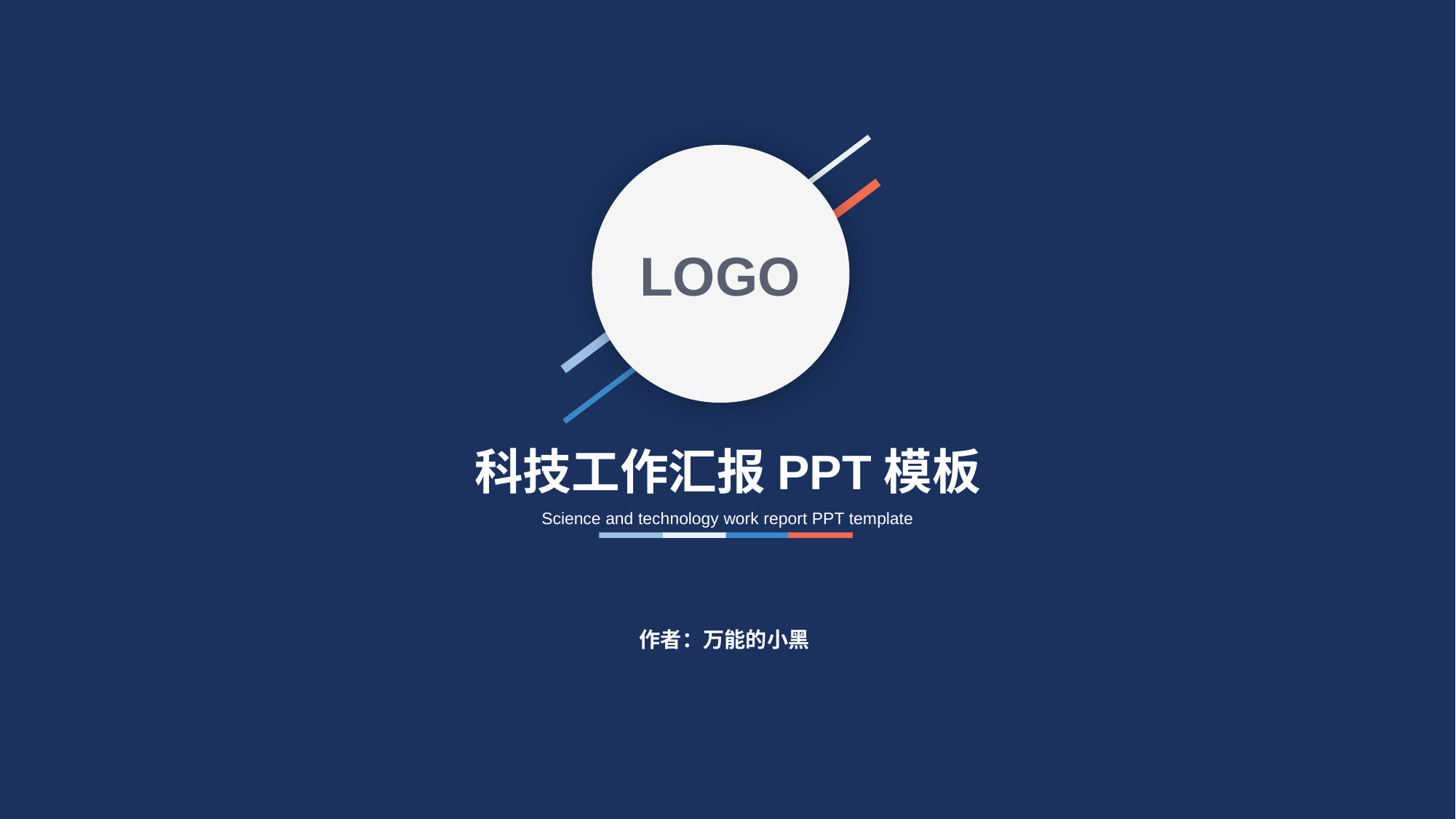

LOGO

科技工作汇报PPT模板
Science and technology work report PPT template

作者：万能的小黑